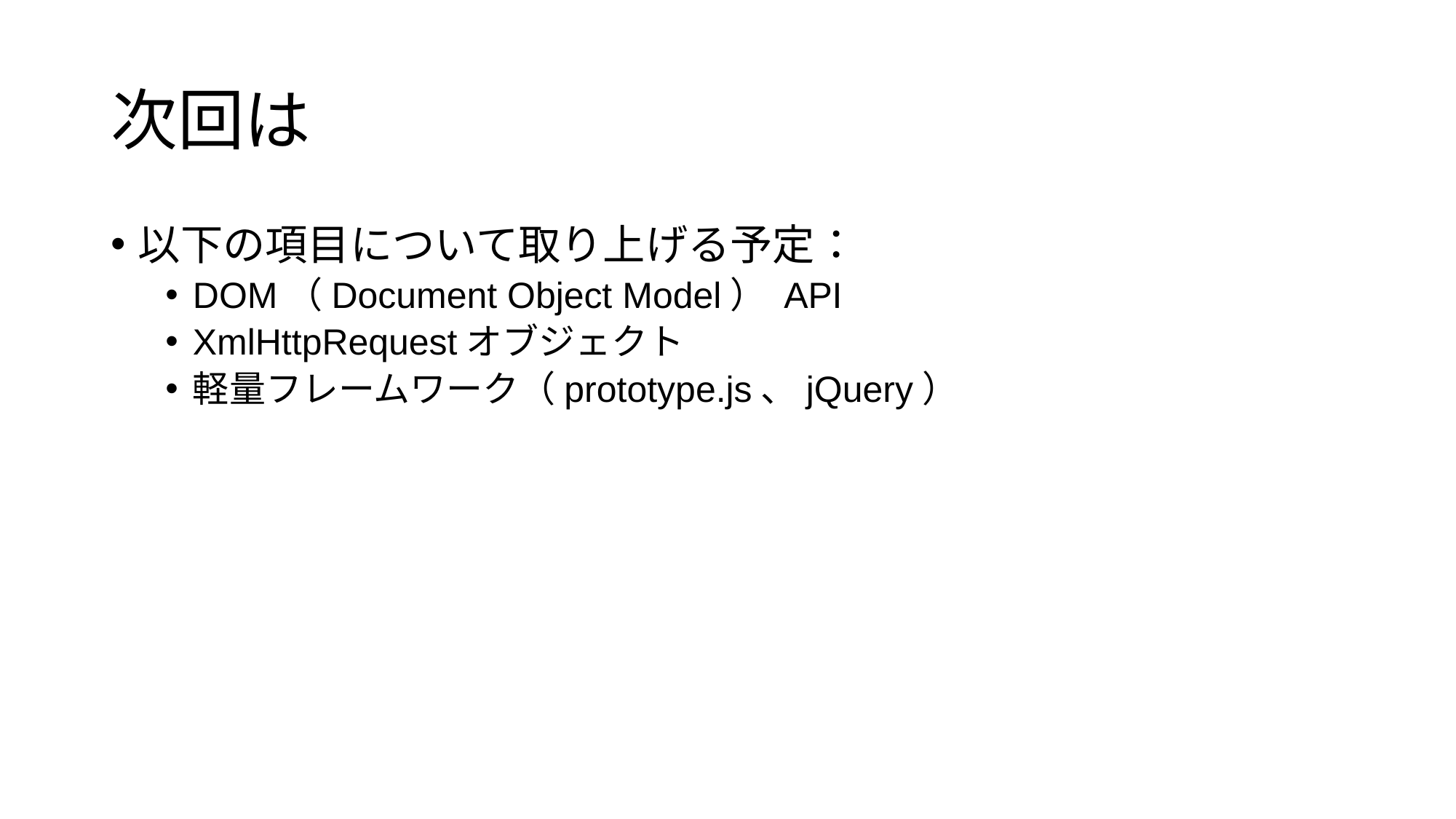

# 次回は
以下の項目について取り上げる予定：
DOM（Document Object Model） API
XmlHttpRequestオブジェクト
軽量フレームワーク（prototype.js、jQuery）